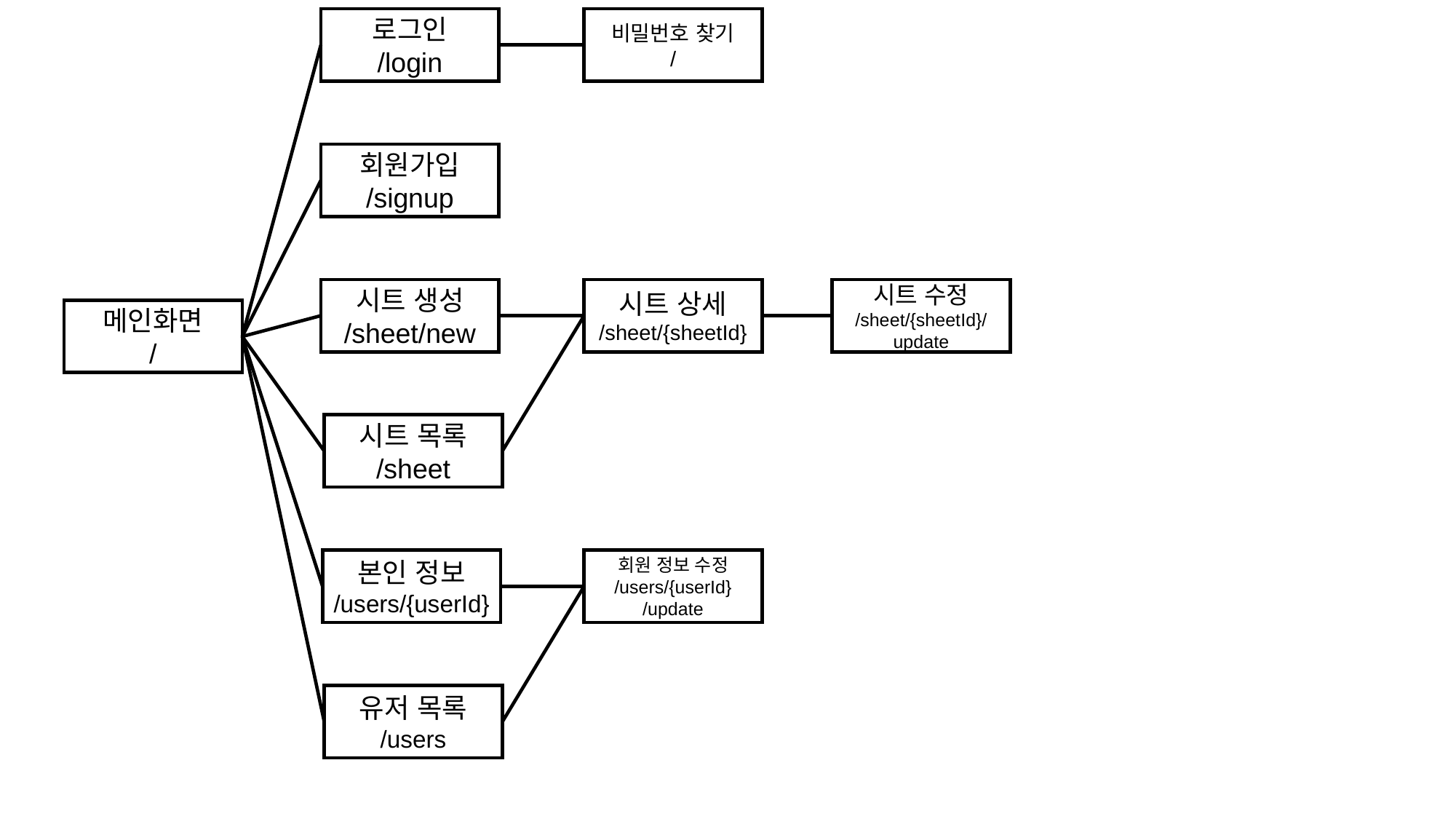

로그인
/login
비밀번호 찾기
/
회원가입
/signup
시트 생성
/sheet/new
시트 상세
/sheet/{sheetId}
시트 수정
/sheet/{sheetId}/update
메인화면
/
시트 목록
/sheet
본인 정보
/users/{userId}
회원 정보 수정
/users/{userId}
/update
유저 목록
/users